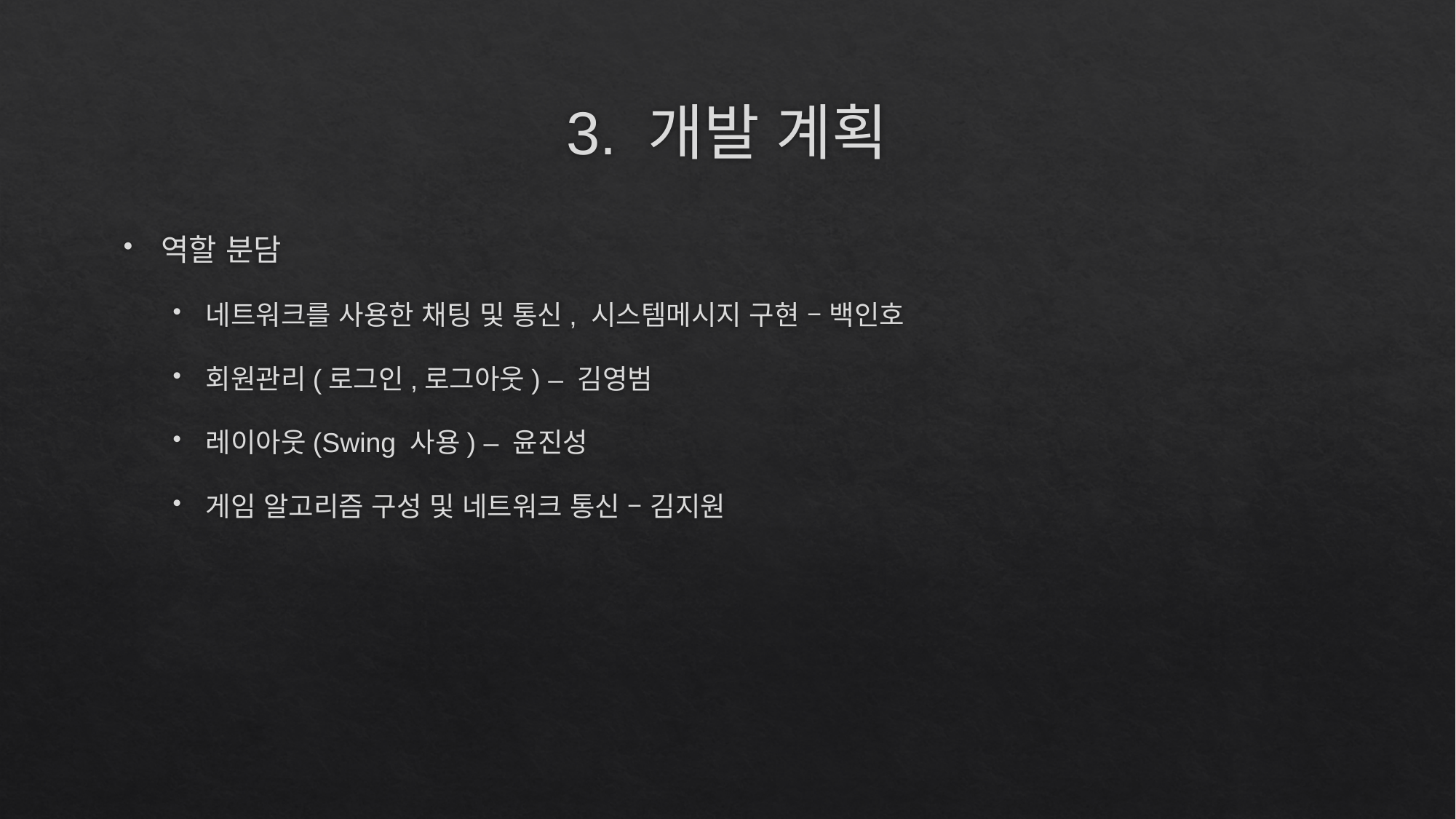

# 3. 개발 계획
역할 분담
네트워크를 사용한 채팅 및 통신, 시스템메시지 구현 – 백인호
회원관리(로그인,로그아웃) – 김영범
레이아웃(Swing 사용) – 윤진성
게임 알고리즘 구성 및 네트워크 통신 – 김지원